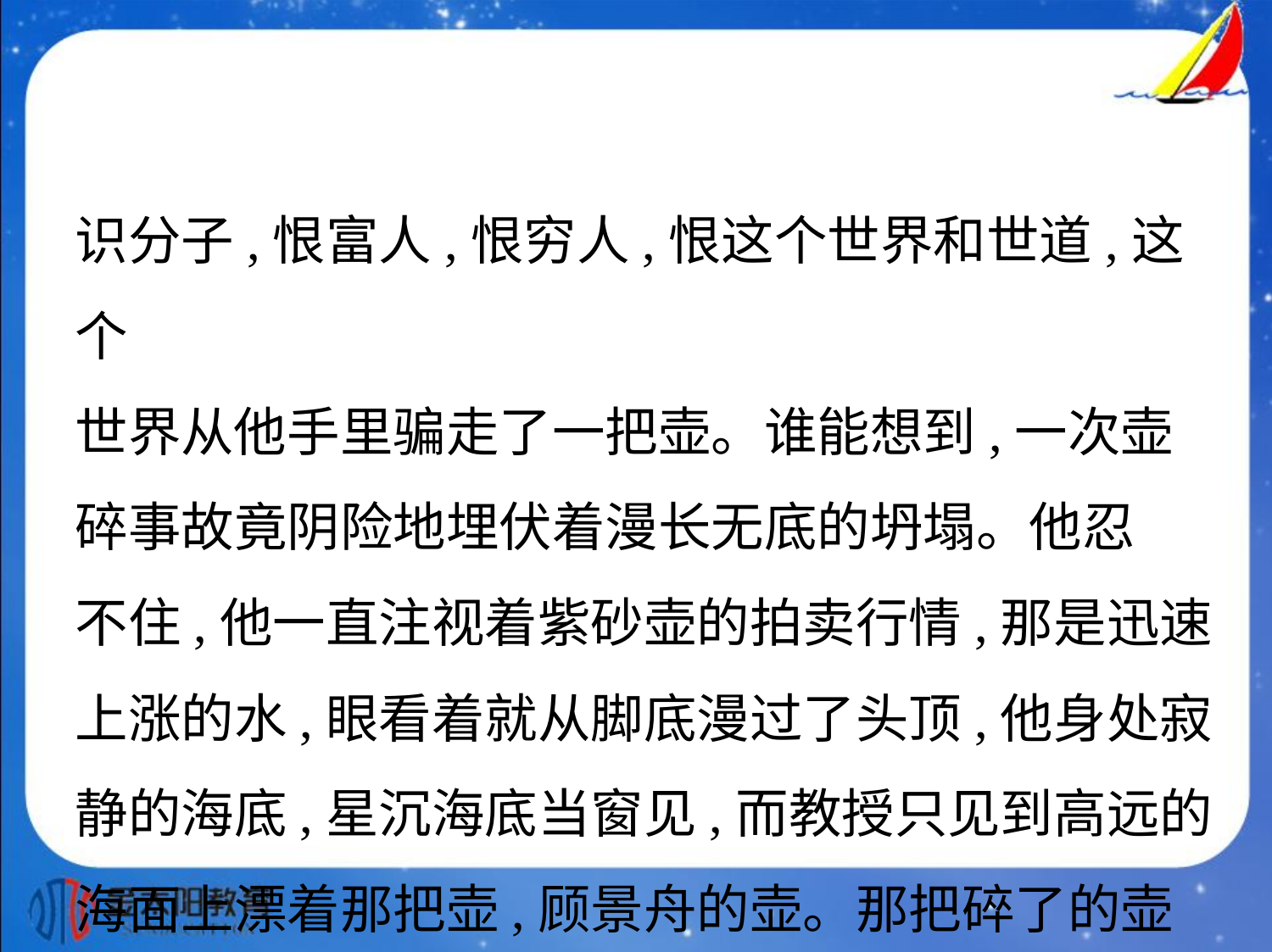

识分子,恨富人,恨穷人,恨这个世界和世道,这个
世界从他手里骗走了一把壶。谁能想到,一次壶
碎事故竟阴险地埋伏着漫长无底的坍塌。他忍
不住,他一直注视着紫砂壶的拍卖行情,那是迅速
上涨的水,眼看着就从脚底漫过了头顶,他身处寂
静的海底,星沉海底当窗见,而教授只见到高远的
海面上漂着那把壶,顾景舟的壶。那把碎了的壶